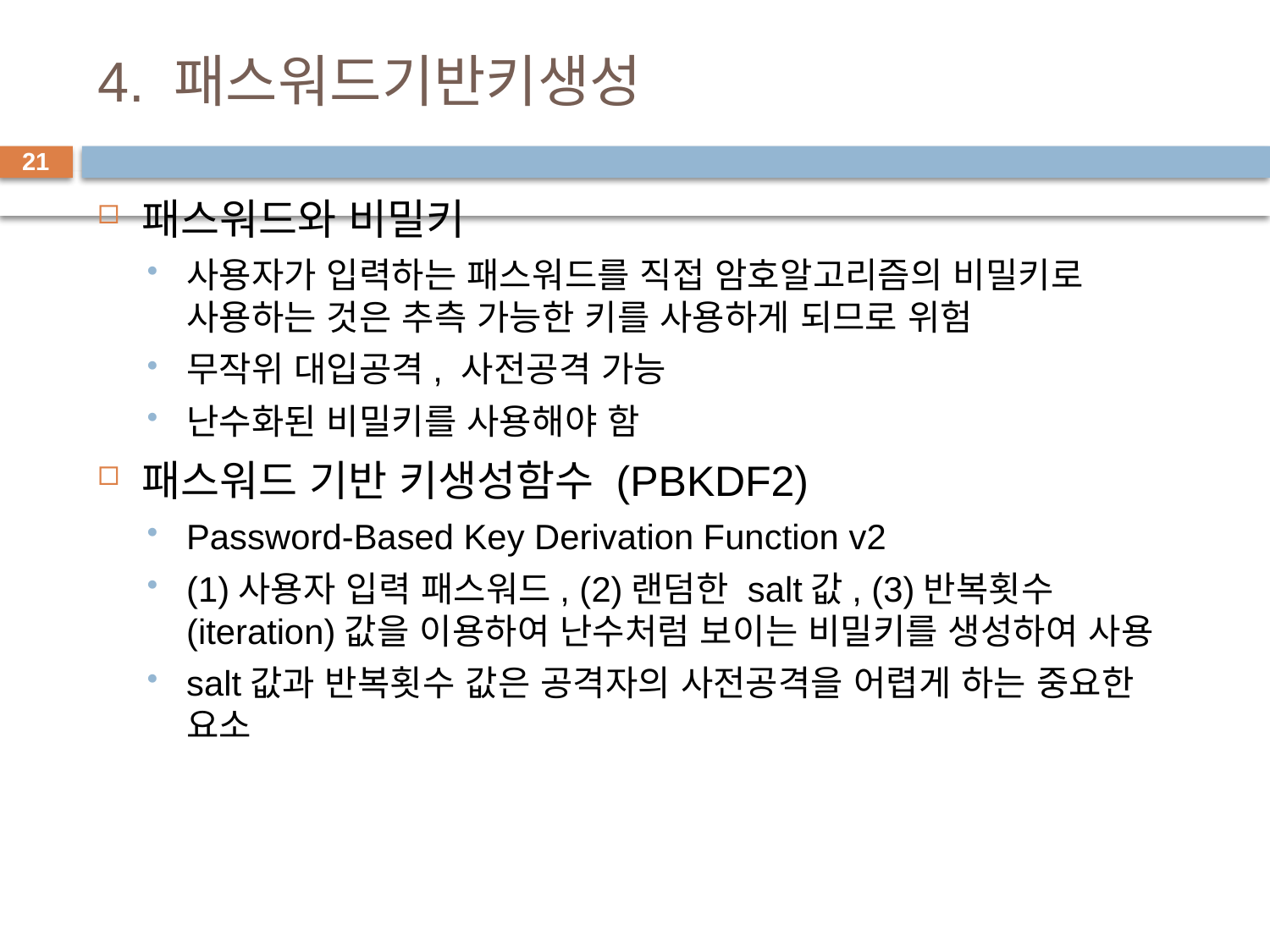

# 4. 패스워드기반키생성
21
패스워드와 비밀키
사용자가 입력하는 패스워드를 직접 암호알고리즘의 비밀키로 사용하는 것은 추측 가능한 키를 사용하게 되므로 위험
무작위 대입공격, 사전공격 가능
난수화된 비밀키를 사용해야 함
패스워드 기반 키생성함수 (PBKDF2)
Password-Based Key Derivation Function v2
(1)사용자 입력 패스워드, (2)랜덤한 salt값, (3)반복횟수(iteration)값을 이용하여 난수처럼 보이는 비밀키를 생성하여 사용
salt값과 반복횟수 값은 공격자의 사전공격을 어렵게 하는 중요한 요소